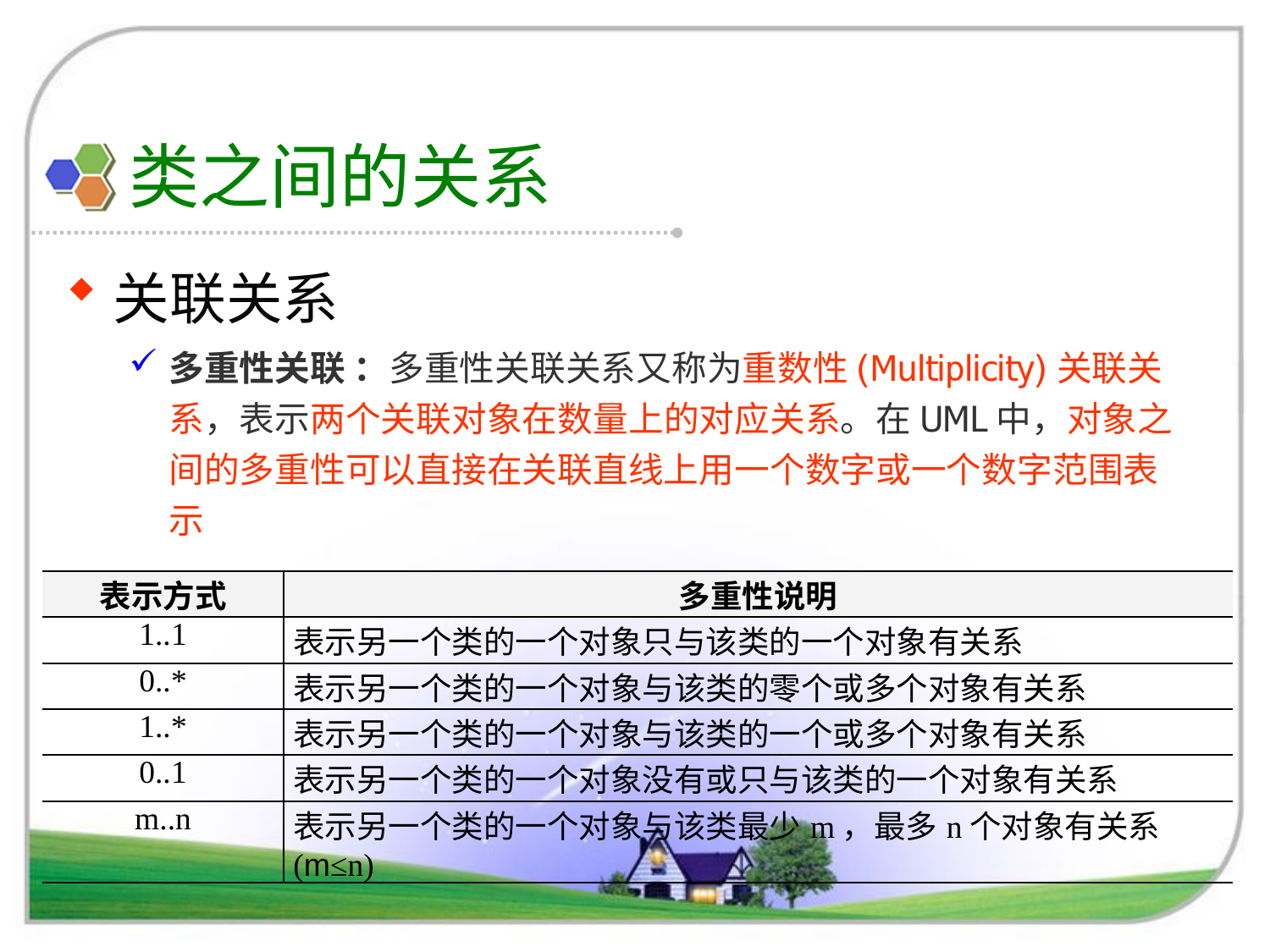

# 类之间的关系
关联关系
多重性关联 ：多重性关联关系又称为重数性(Multiplicity)关联关系，表示两个关联对象在数量上的对应关系。在UML中，对象之间的多重性可以直接在关联直线上用一个数字或一个数字范围表示

| 表示方式 | 多重性说明 |
| --- | --- |
| 1..1 | 表示另一个类的一个对象只与该类的一个对象有关系 |
| 0..\* | 表示另一个类的一个对象与该类的零个或多个对象有关系 |
| 1..\* | 表示另一个类的一个对象与该类的一个或多个对象有关系 |
| 0..1 | 表示另一个类的一个对象没有或只与该类的一个对象有关系 |
| m..n | 表示另一个类的一个对象与该类最少m，最多n个对象有关系 (m≤n) |